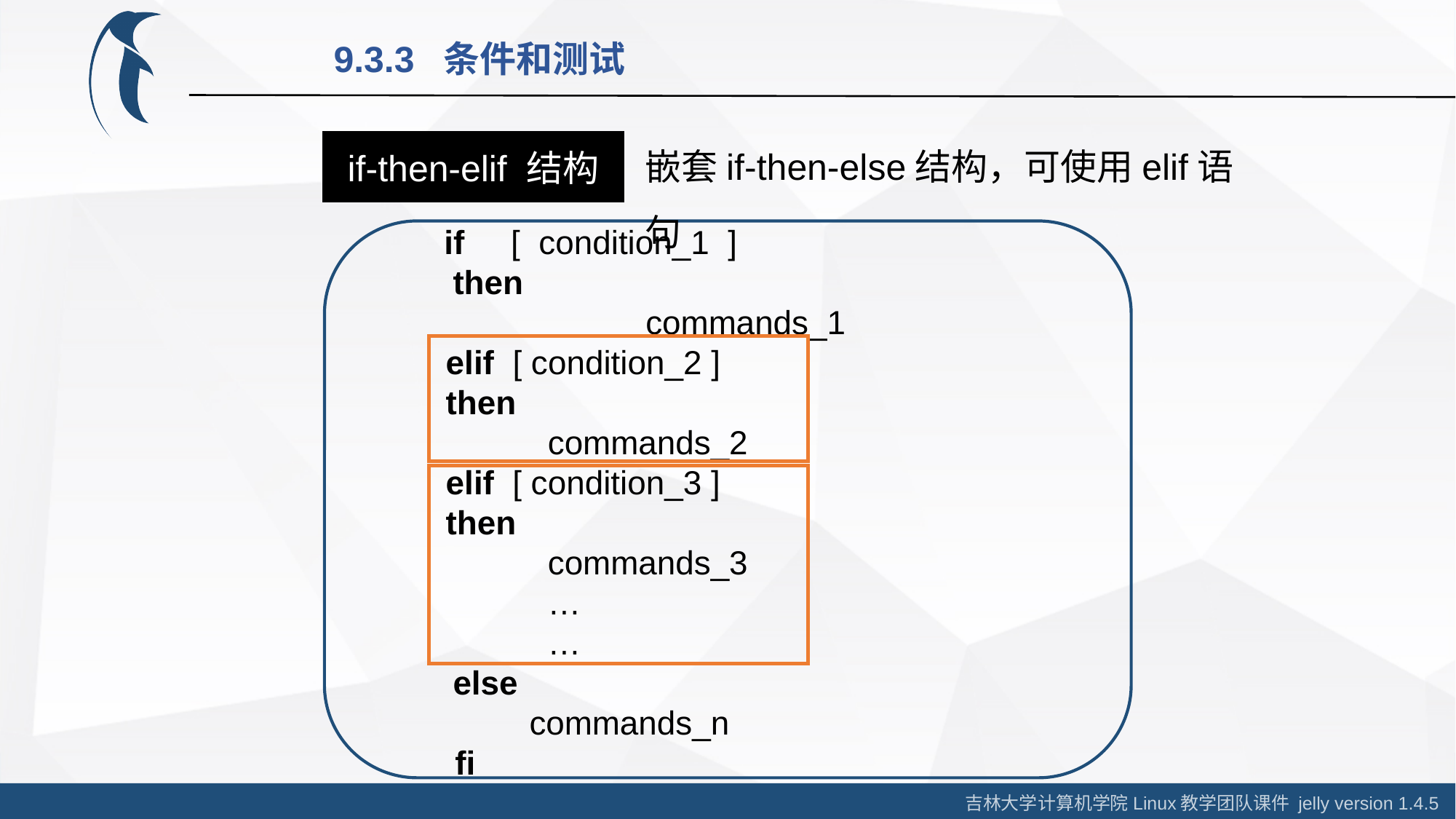

9.3.3  条件和测试
嵌套if-then-else结构，可使用elif语句
if-then-elif 结构

            if     [  condition_1  ]
        	then
            	         commands_1
           elif  [ condition_2 ]
           then
                      commands_2
           elif  [ condition_3 ]
           then
                      commands_3
                      …
                      …
        	else
                    commands_n
            fi